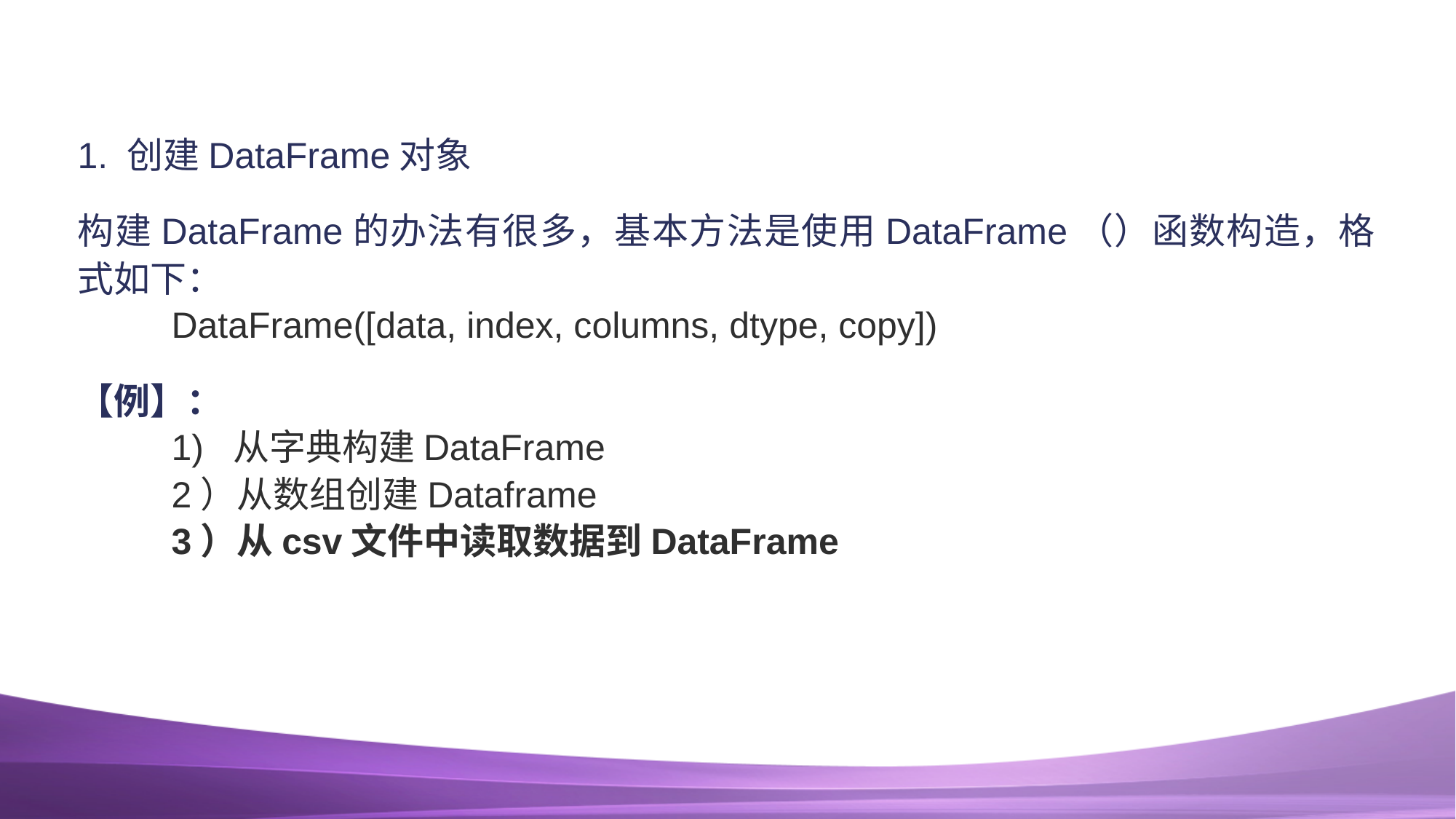

#
1. 创建DataFrame对象
构建DataFrame的办法有很多，基本方法是使用DataFrame（）函数构造，格式如下：
DataFrame([data, index, columns, dtype, copy])
【例】：
1)  从字典构建DataFrame
2）从数组创建Dataframe
3）从csv文件中读取数据到DataFrame